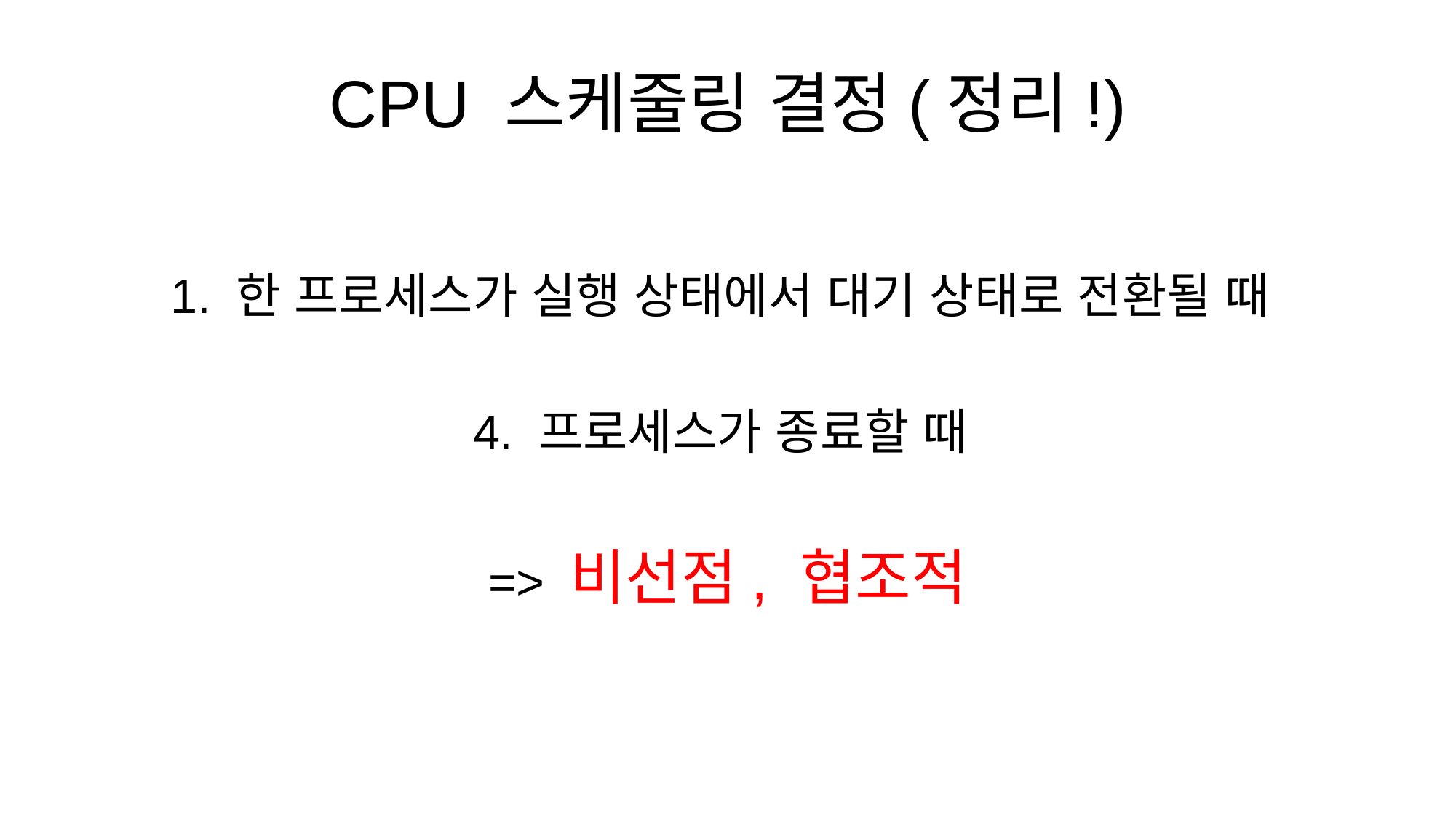

# CPU 스케줄링 결정(정리!)

1. 한 프로세스가 실행 상태에서 대기 상태로 전환될 때

4. 프로세스가 종료할 때

=> 비선점, 협조적